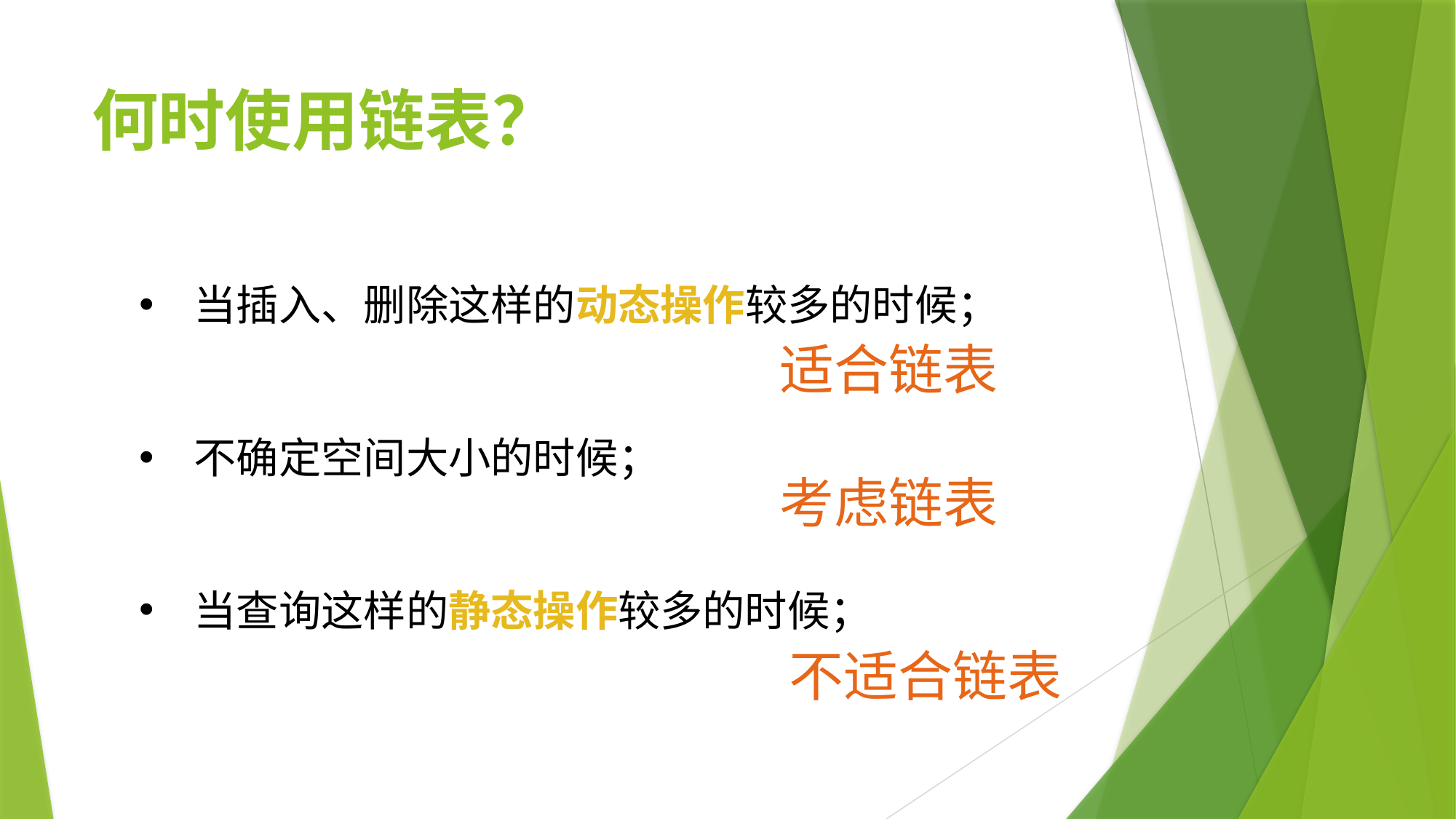

# 何时使用链表？
当插入、删除这样的动态操作较多的时候；

不确定空间大小的时候；

当查询这样的静态操作较多的时候；
适合链表
考虑链表
不适合链表